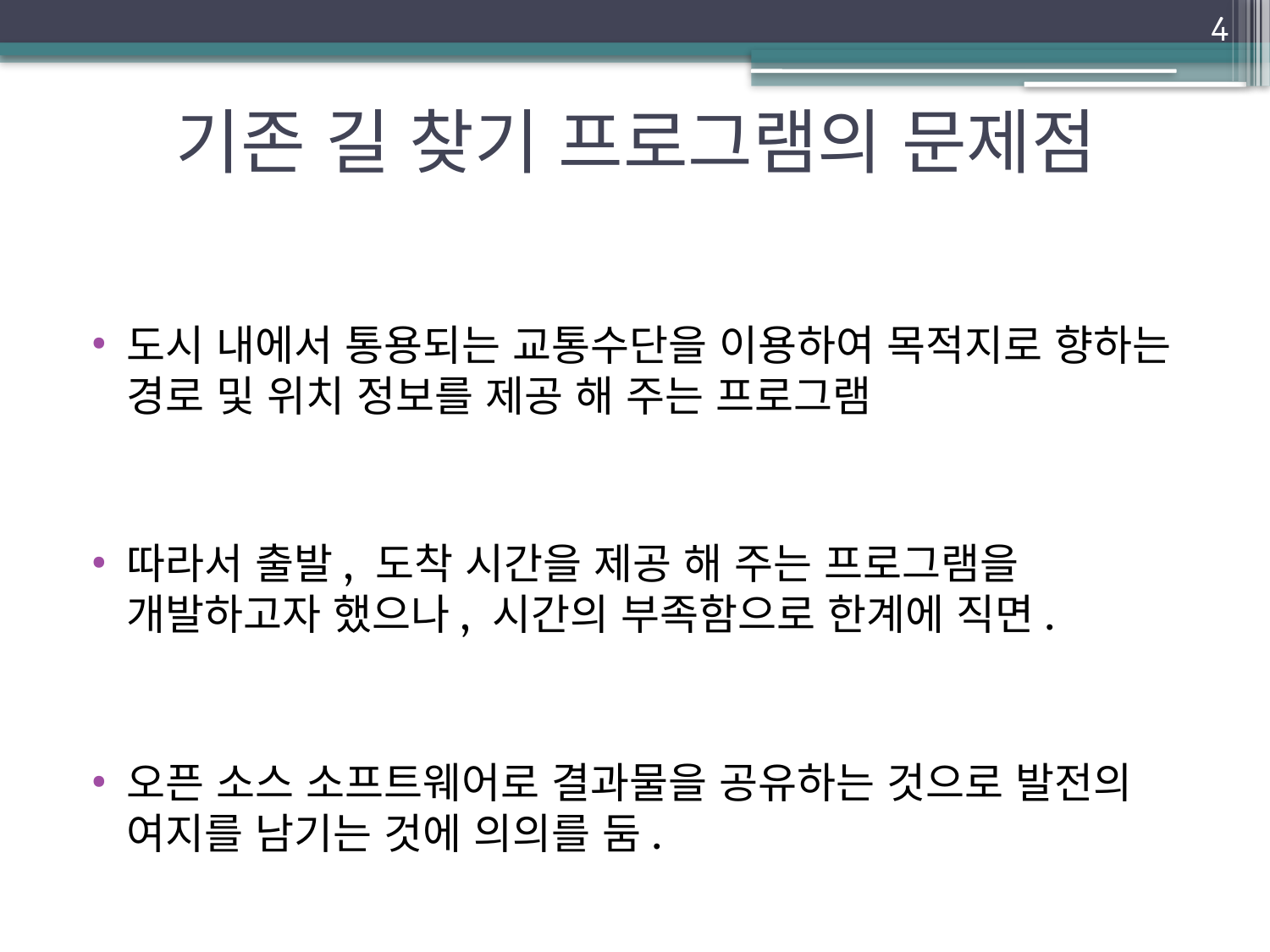

4
# 기존 길 찾기 프로그램의 문제점

도시 내에서 통용되는 교통수단을 이용하여 목적지로 향하는 경로 및 위치 정보를 제공 해 주는 프로그램

따라서 출발, 도착 시간을 제공 해 주는 프로그램을 개발하고자 했으나, 시간의 부족함으로 한계에 직면.

오픈 소스 소프트웨어로 결과물을 공유하는 것으로 발전의 여지를 남기는 것에 의의를 둠.